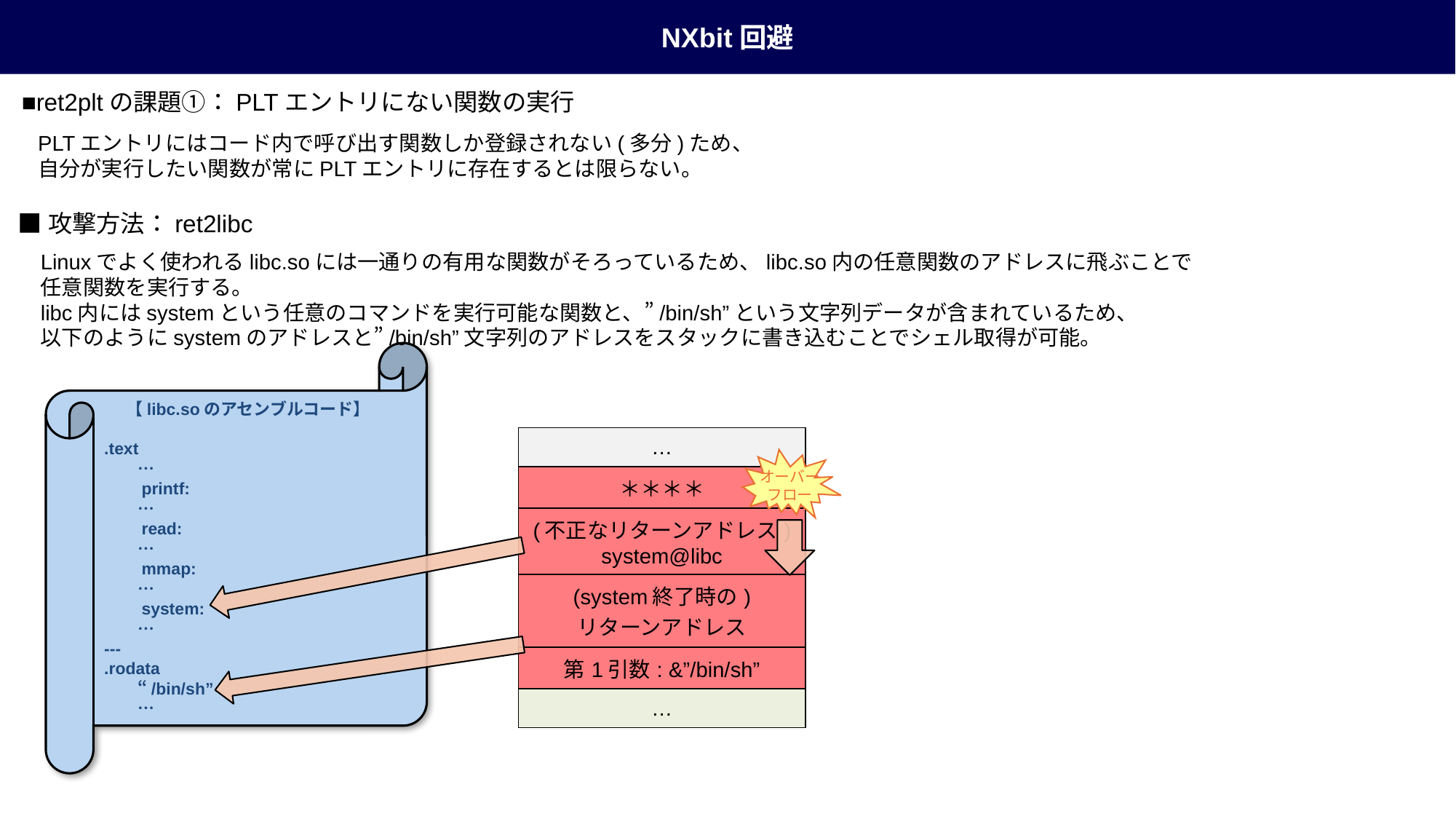

NXbit回避
■ret2pltの課題①：PLTエントリにない関数の実行
PLTエントリにはコード内で呼び出す関数しか登録されない(多分)ため、
自分が実行したい関数が常にPLTエントリに存在するとは限らない。
■攻撃方法：ret2libc
Linuxでよく使われるlibc.soには一通りの有用な関数がそろっているため、libc.so内の任意関数のアドレスに飛ぶことで任意関数を実行する。
libc内にはsystemという任意のコマンドを実行可能な関数と、”/bin/sh”という文字列データが含まれているため、
以下のようにsystemのアドレスと”/bin/sh”文字列のアドレスをスタックに書き込むことでシェル取得が可能。
【libc.soのアセンブルコード】

.text
　　…
　　printf:
　　…
　　read:
　　…
　　mmap:
　　…
　　system:
　　…
---
.rodata
　　“/bin/sh”
　　…

| … |
| --- |
| ＊＊＊＊ |
| (不正なリターンアドレス) system@libc |
| (system終了時の) リターンアドレス |
| 第1引数: &”/bin/sh” |
| … |

オーバー
フロー